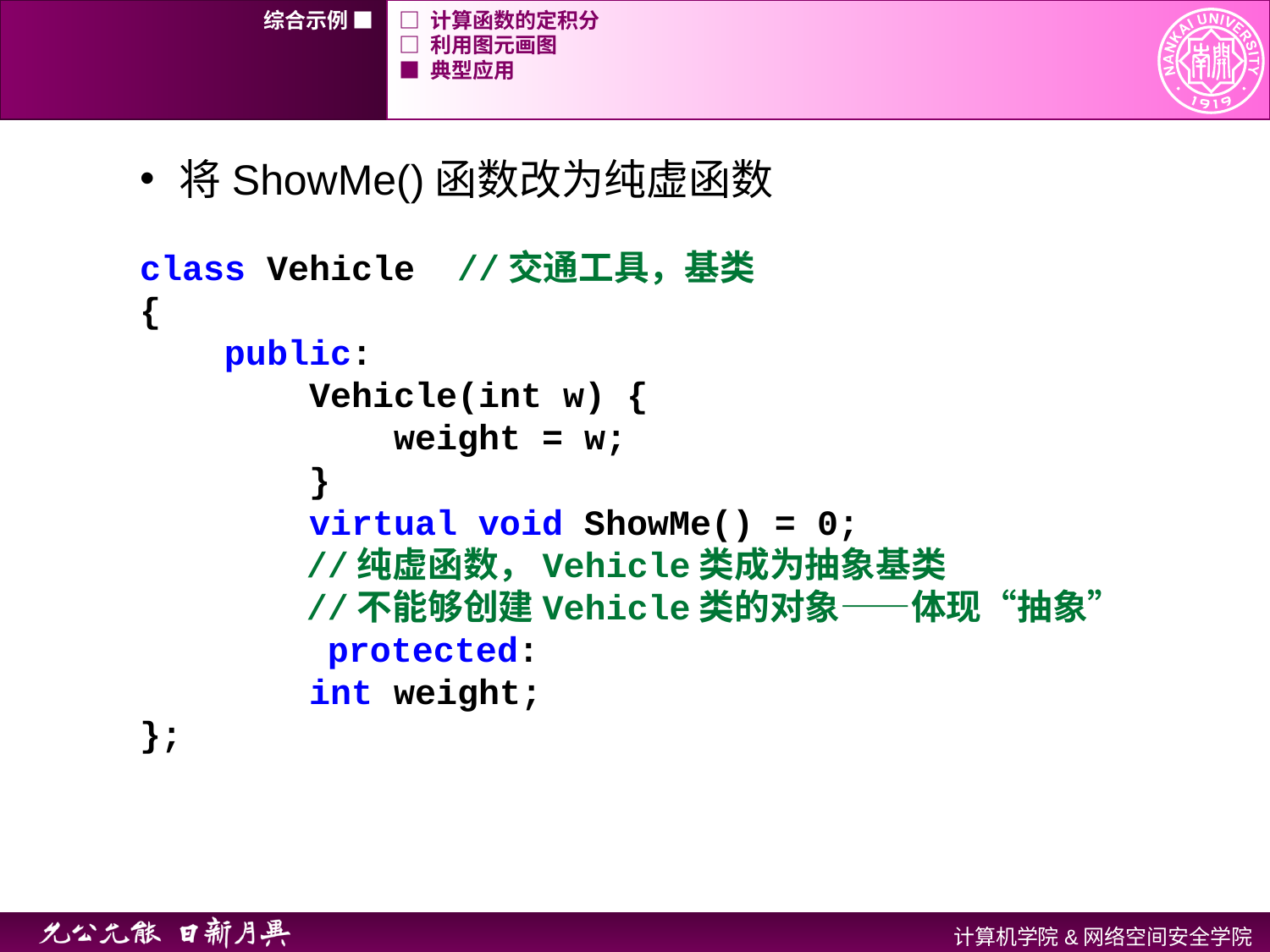

综合示例 ■
□ 计算函数的定积分

□ 利用图元画图

■ 典型应用

将ShowMe()函数改为纯虚函数

class Vehicle  //交通工具，基类
{
    public:
        Vehicle(int w) {
            weight = w;
        }
        virtual void ShowMe() = 0;
		//纯虚函数，Vehicle类成为抽象基类
		//不能够创建Vehicle类的对象——体现“抽象”
		 protected:
        int weight;
};